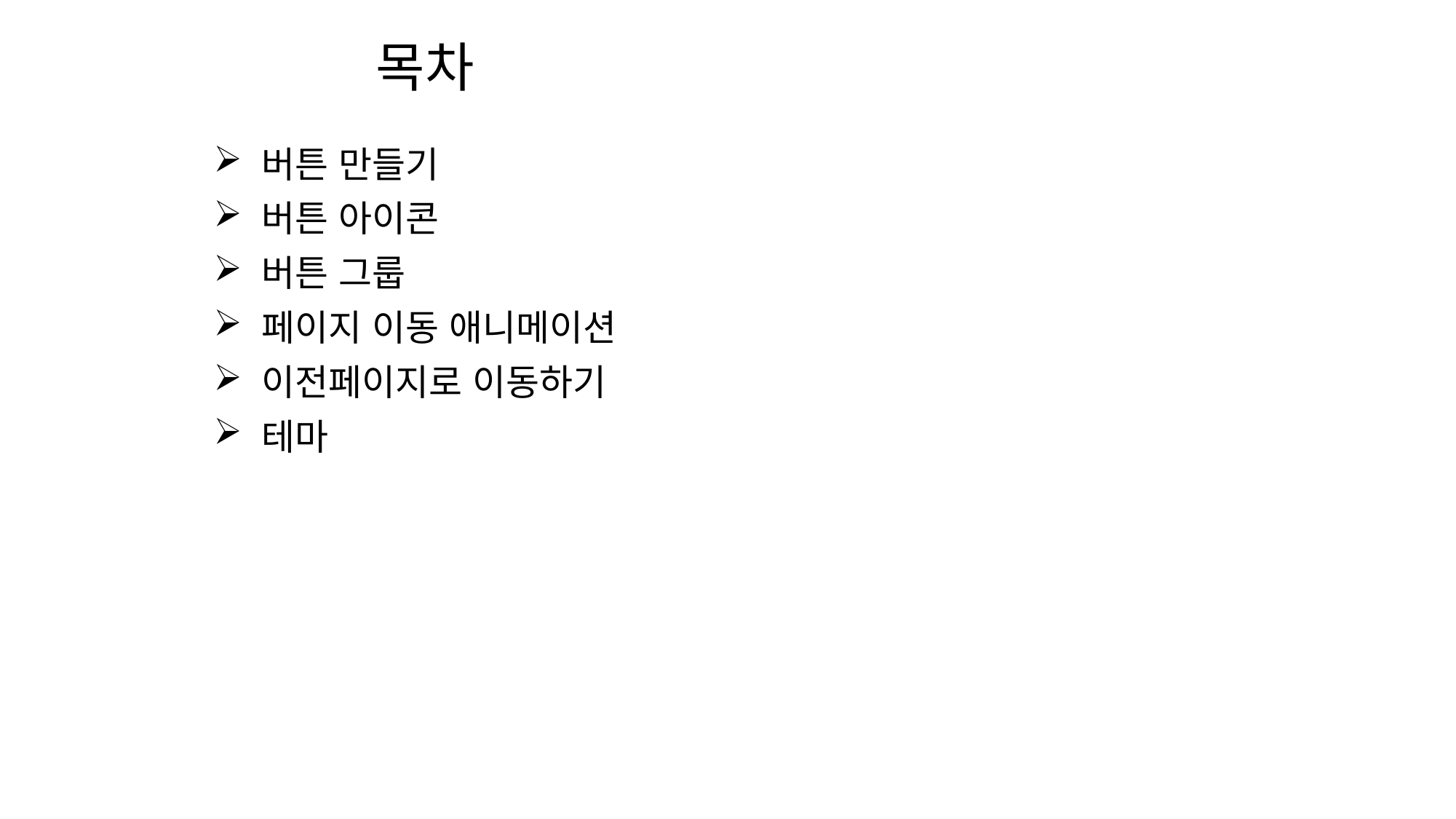

목차
 버튼 만들기
 버튼 아이콘
 버튼 그룹
 페이지 이동 애니메이션
 이전페이지로 이동하기
 테마